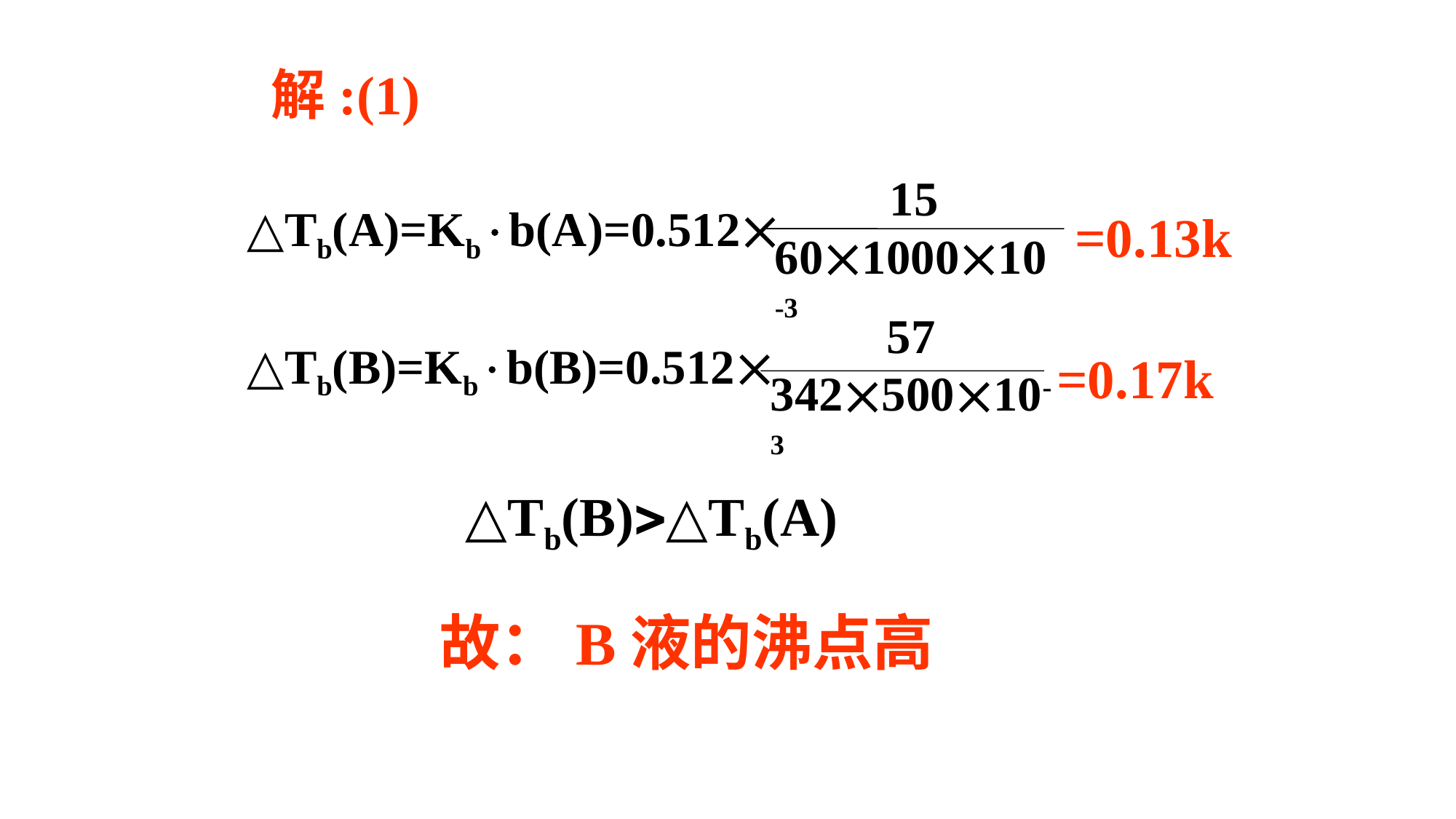

解:(1)
15
60×1000×10-3
△Tb(A)=Kb⋅b(A)=0.512×
=0.13k

57
342×500×10-3
△Tb(B)=Kb⋅b(B)=0.512×
=0.17k

△Tb(B)>△Tb(A)
故：B液的沸点高
26